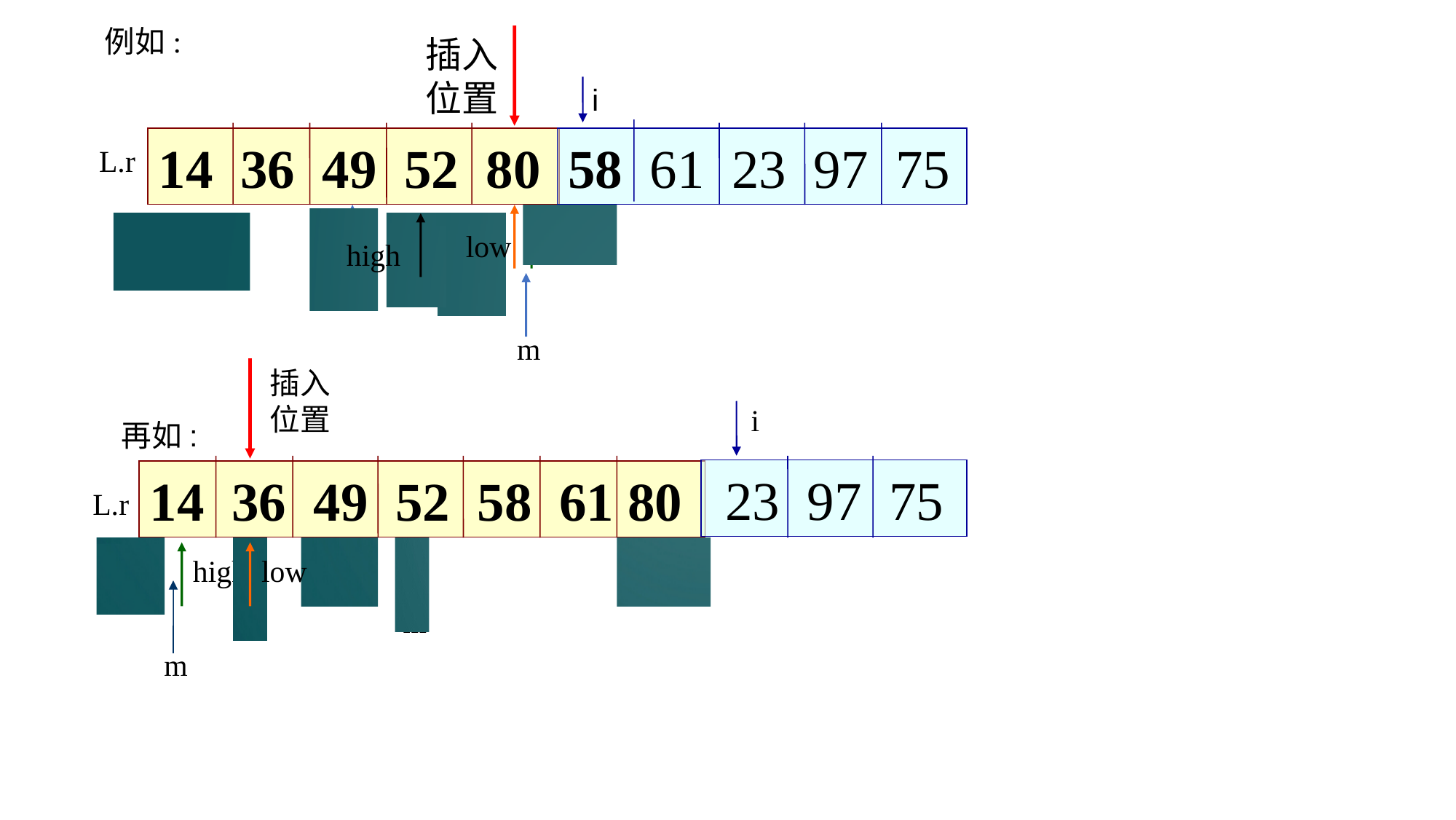

例如:
插入
位置

i

14  36  49  52  80
58  61  23  97  75
L.r

low

high
low
low
high
m
m

m

插入
位置
i

再如:

 23  97  75
14  36  49  52  58  61 80
L.r

low
high
low
high
high

m
m
m